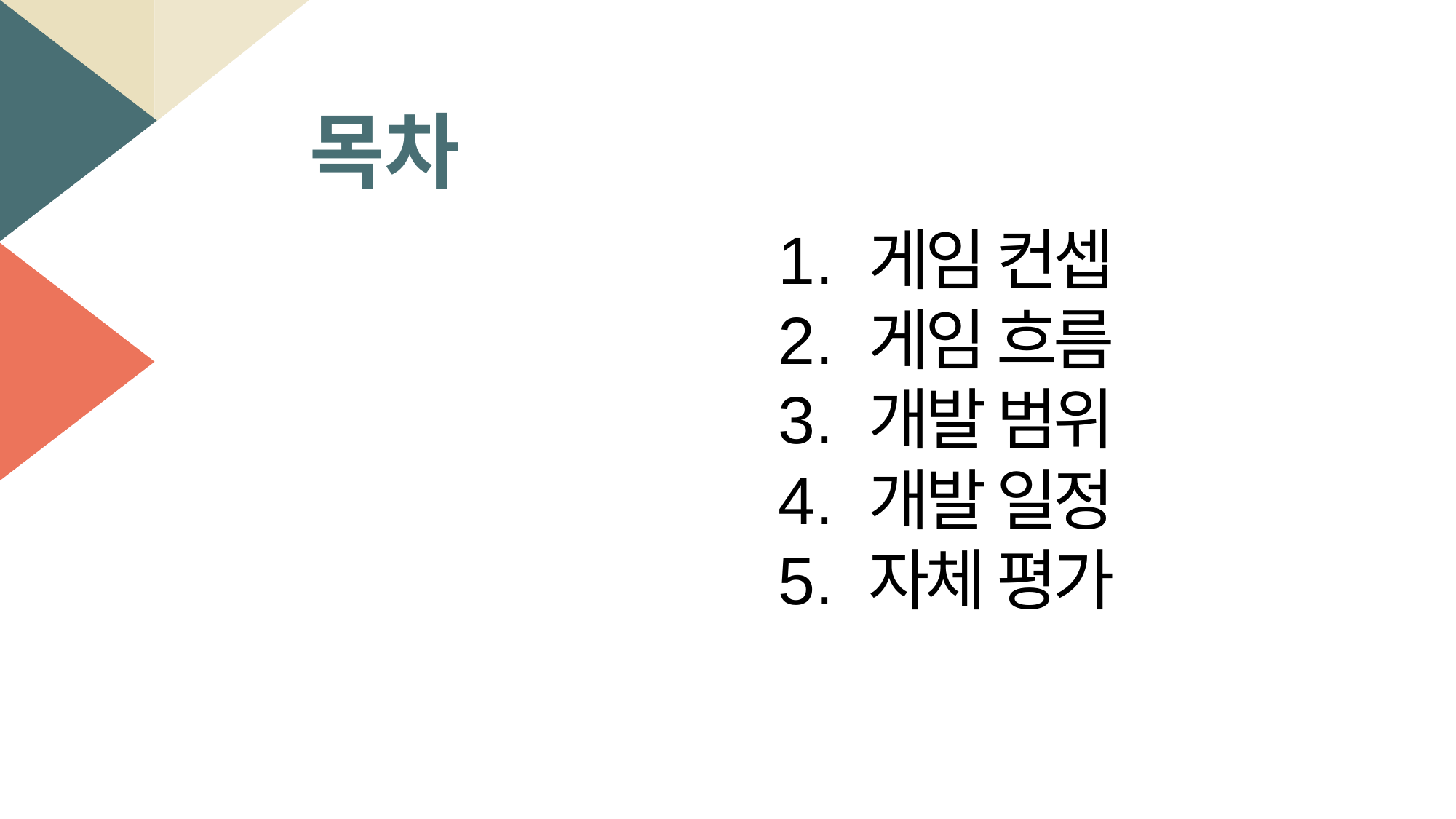

목차
 게임 컨셉
 게임 흐름
 개발 범위
 개발 일정
 자체 평가